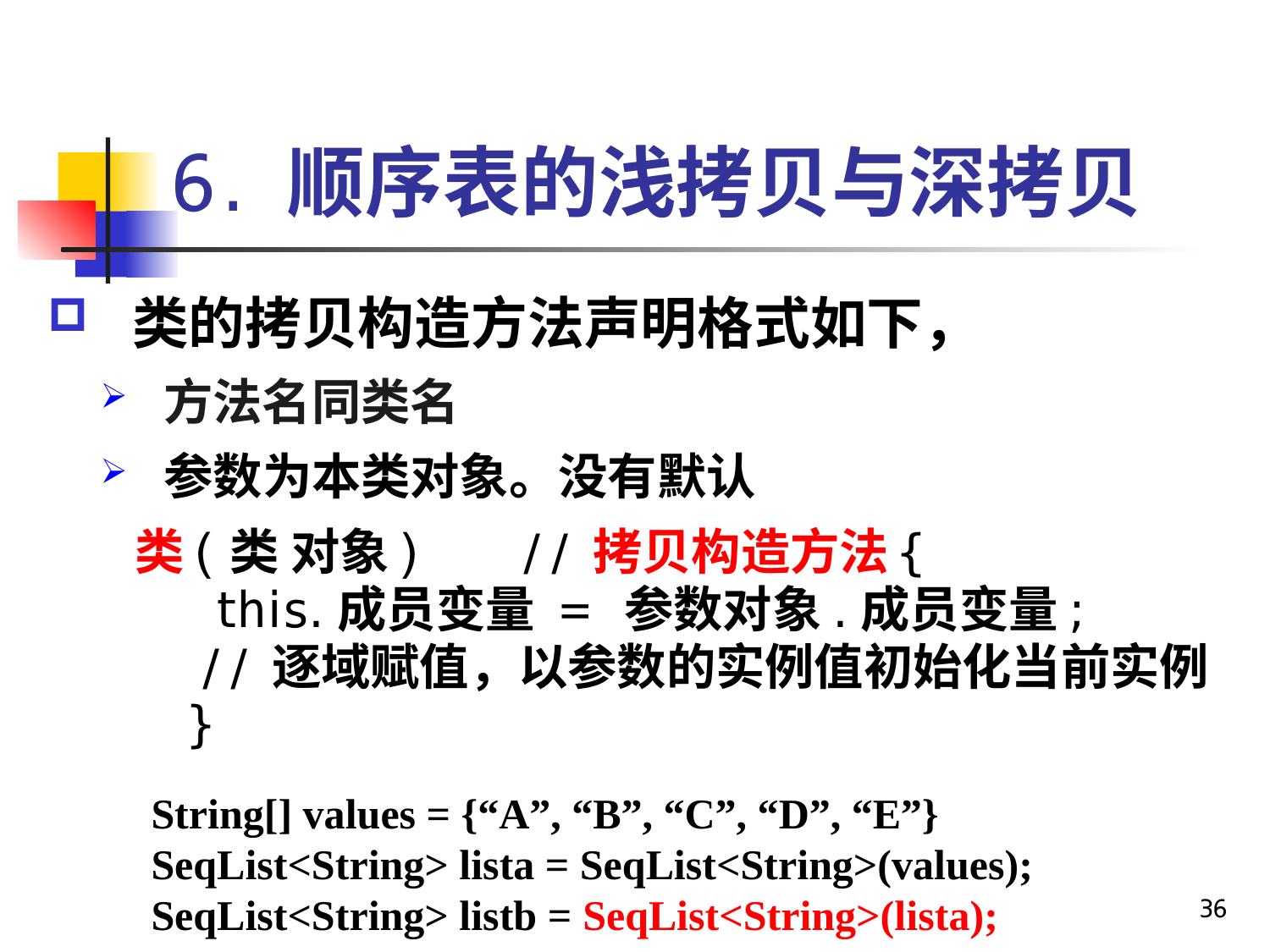

# 6. 顺序表的浅拷贝与深拷贝
类的拷贝构造方法声明格式如下，
方法名同类名
参数为本类对象。没有默认
  类(类 对象)       //拷贝构造方法{
   this.成员变量 = 参数对象.成员变量;
  //逐域赋值，以参数的实例值初始化当前实例
 }
String[] values = {“A”, “B”, “C”, “D”, “E”}
SeqList<String> lista = SeqList<String>(values);
SeqList<String> listb = SeqList<String>(lista);
36